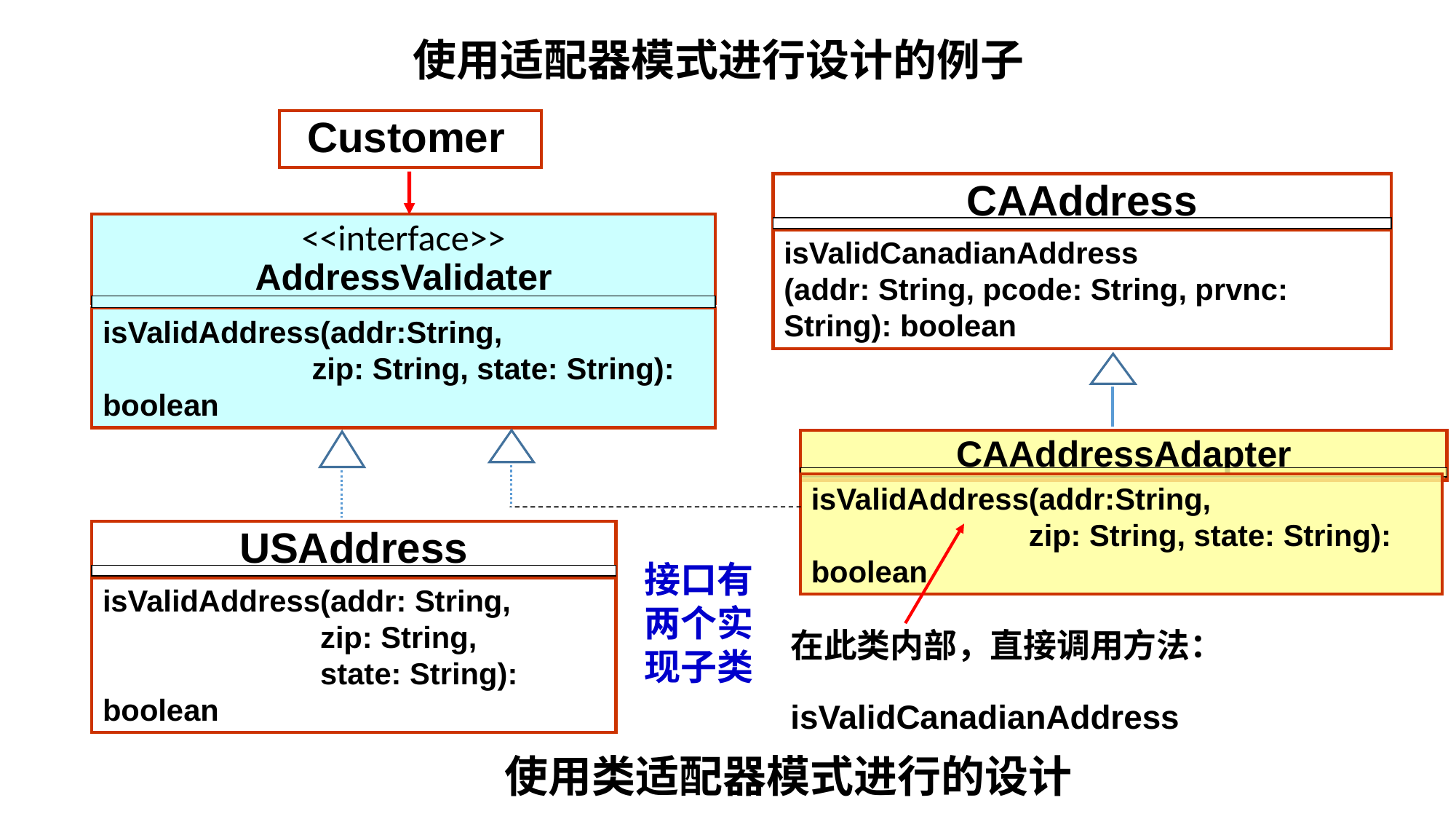

# 使用适配器模式进行设计的例子
Customer

CAAddress

isValidCanadianAddress
(addr: String, pcode: String, prvnc: String): boolean
<<interface>>
AddressValidater

isValidAddress(addr:String,
                         zip: String, state: String):
boolean

CAAddressAdapter

isValidAddress(addr:String,
                          zip: String, state: String):
boolean

USAddress

isValidAddress(addr: String,
                          zip: String,
                          state: String):
boolean

接口有两个实现子类
在此类内部，直接调用方法：
isValidCanadianAddress
使用类适配器模式进行的设计